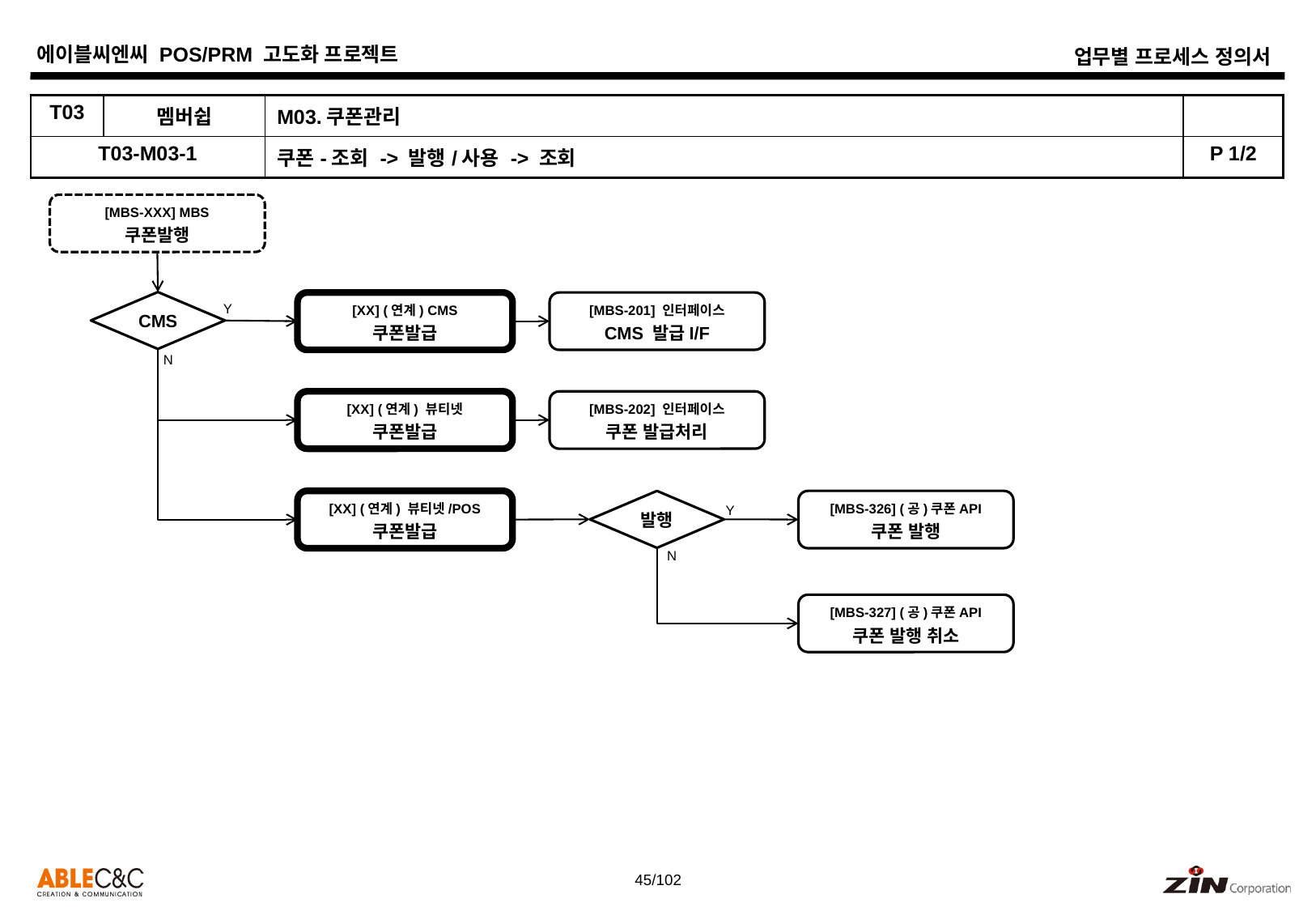

| T03 | 멤버쉽 | M03.쿠폰관리 |  |
| --- | --- | --- | --- |
| T03-M03-1 |  | 쿠폰-조회 -> 발행/사용 -> 조회 | P 1/2 |
[MBS-XXX] MBS
쿠폰발행
CMS
[XX] (연계) CMS
쿠폰발급
[MBS-201] 인터페이스
CMS 발급I/F
Y
N
[XX] (연계) 뷰티넷
쿠폰발급
[MBS-202] 인터페이스
쿠폰 발급처리
[XX] (연계) 뷰티넷/POS
쿠폰발급
발행
[MBS-326] (공)쿠폰API
쿠폰 발행
Y
N
[MBS-327] (공)쿠폰API
쿠폰 발행 취소